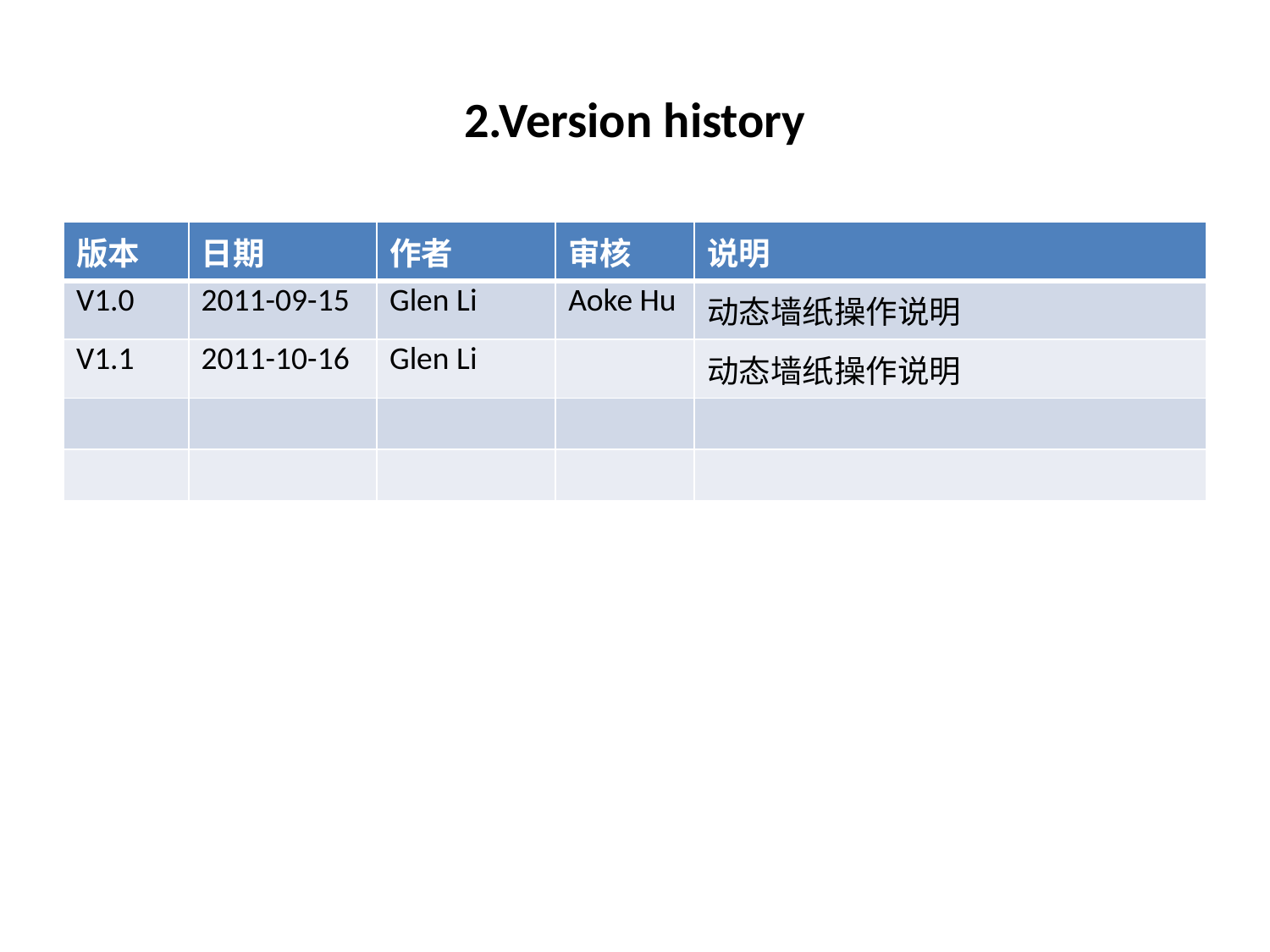

# 2.Version history
| 版本 | 日期 | 作者 | 审核 | 说明 |
| --- | --- | --- | --- | --- |
| V1.0 | 2011-09-15 | Glen Li | Aoke Hu | 动态墙纸操作说明 |
| V1.1 | 2011-10-16 | Glen Li |  | 动态墙纸操作说明 |
|  |  |  |  |  |
|  |  |  |  |  |